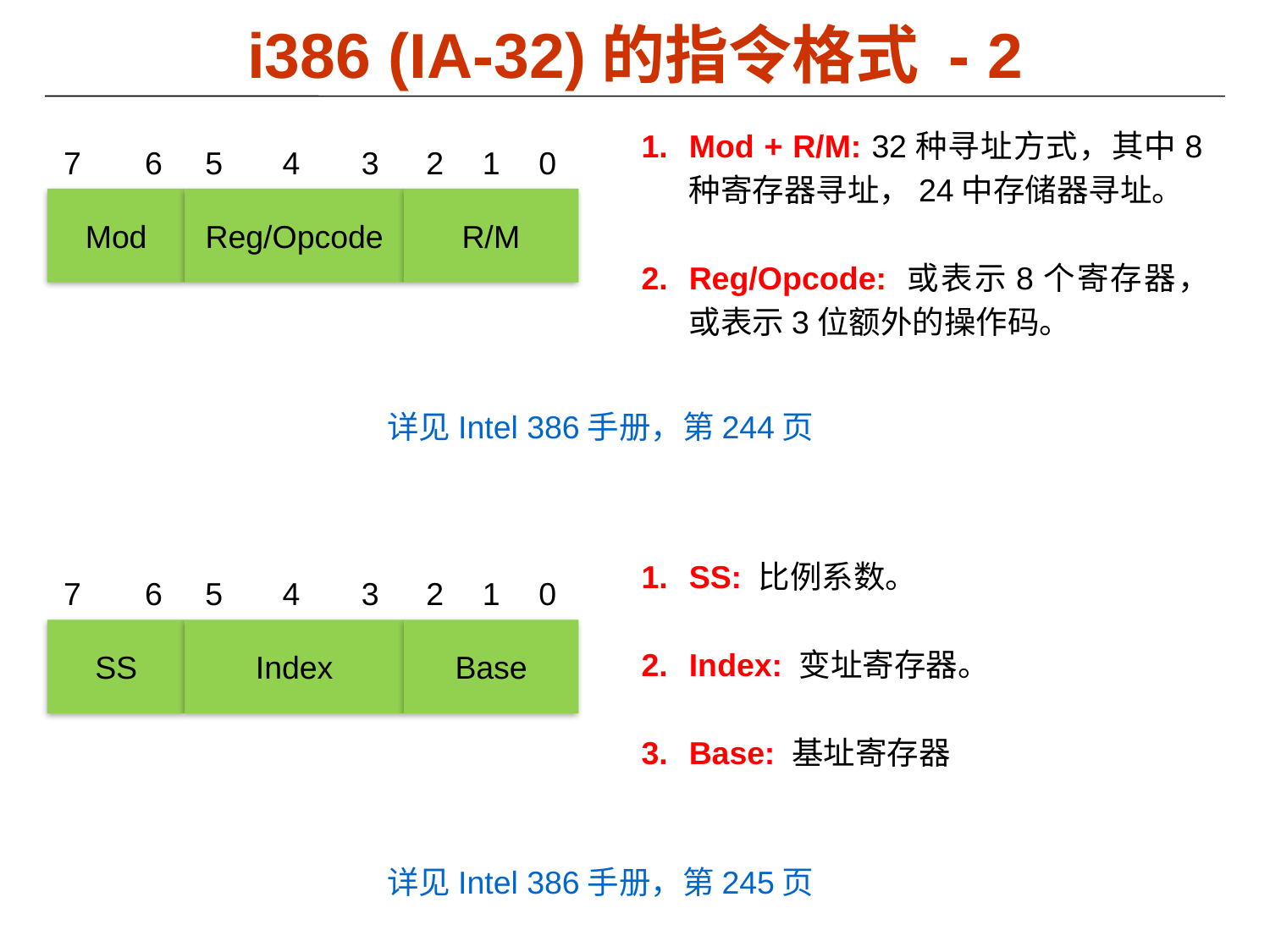

# i386 (IA-32)的指令格式 - 2
Mod + R/M: 32种寻址方式，其中8种寄存器寻址，24中存储器寻址。

Reg/Opcode: 或表示8个寄存器，或表示3位额外的操作码。
7
6
5
4
3
2
1
0
Mod
Reg/Opcode
R/M
详见Intel 386手册，第244页
SS: 比例系数。

Index: 变址寄存器。

Base: 基址寄存器
7
6
5
4
3
2
1
0
SS
Index
Base
详见Intel 386手册，第245页